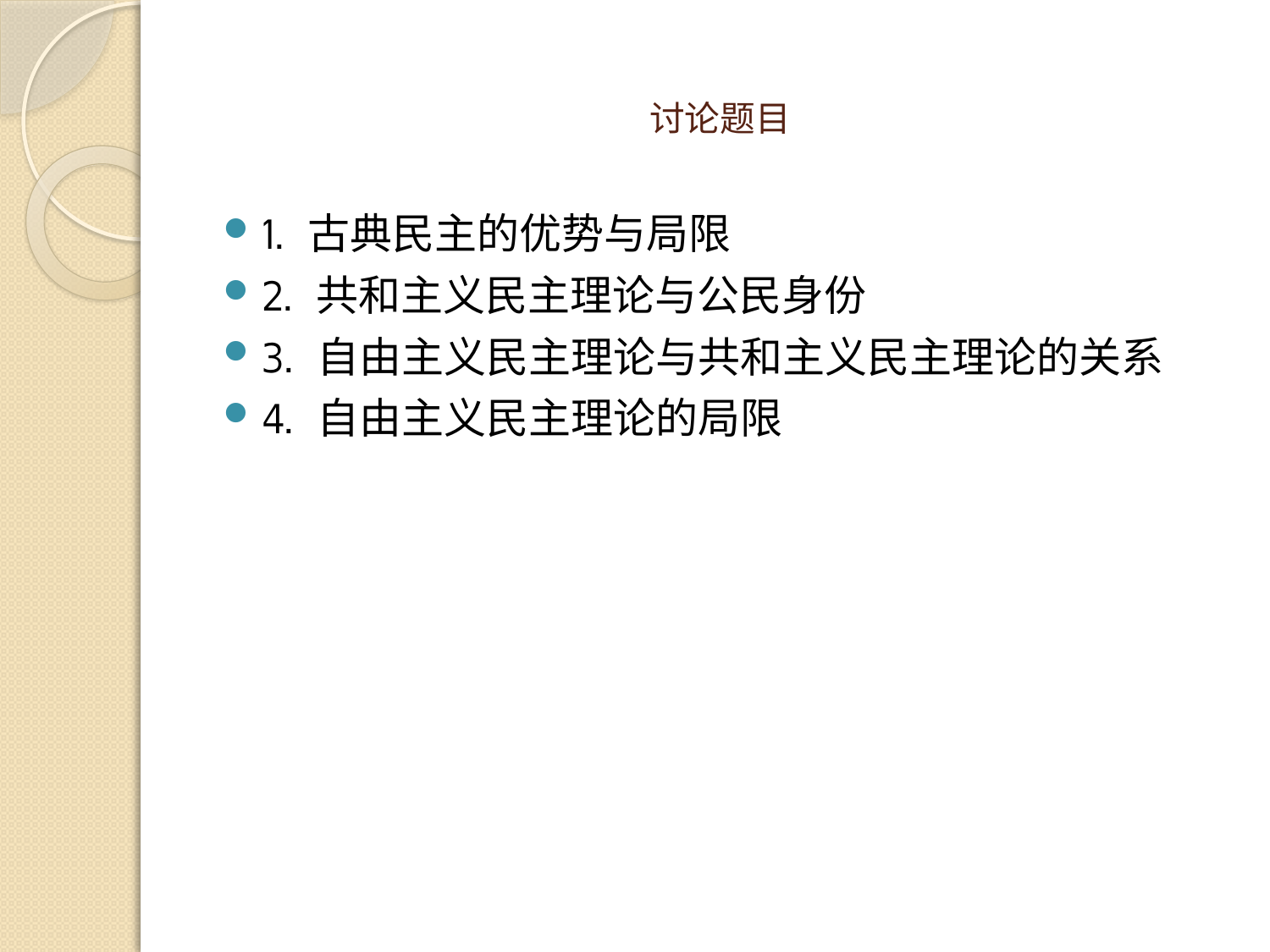

# 讨论题目
1. 古典民主的优势与局限
2. 共和主义民主理论与公民身份
3. 自由主义民主理论与共和主义民主理论的关系
4. 自由主义民主理论的局限